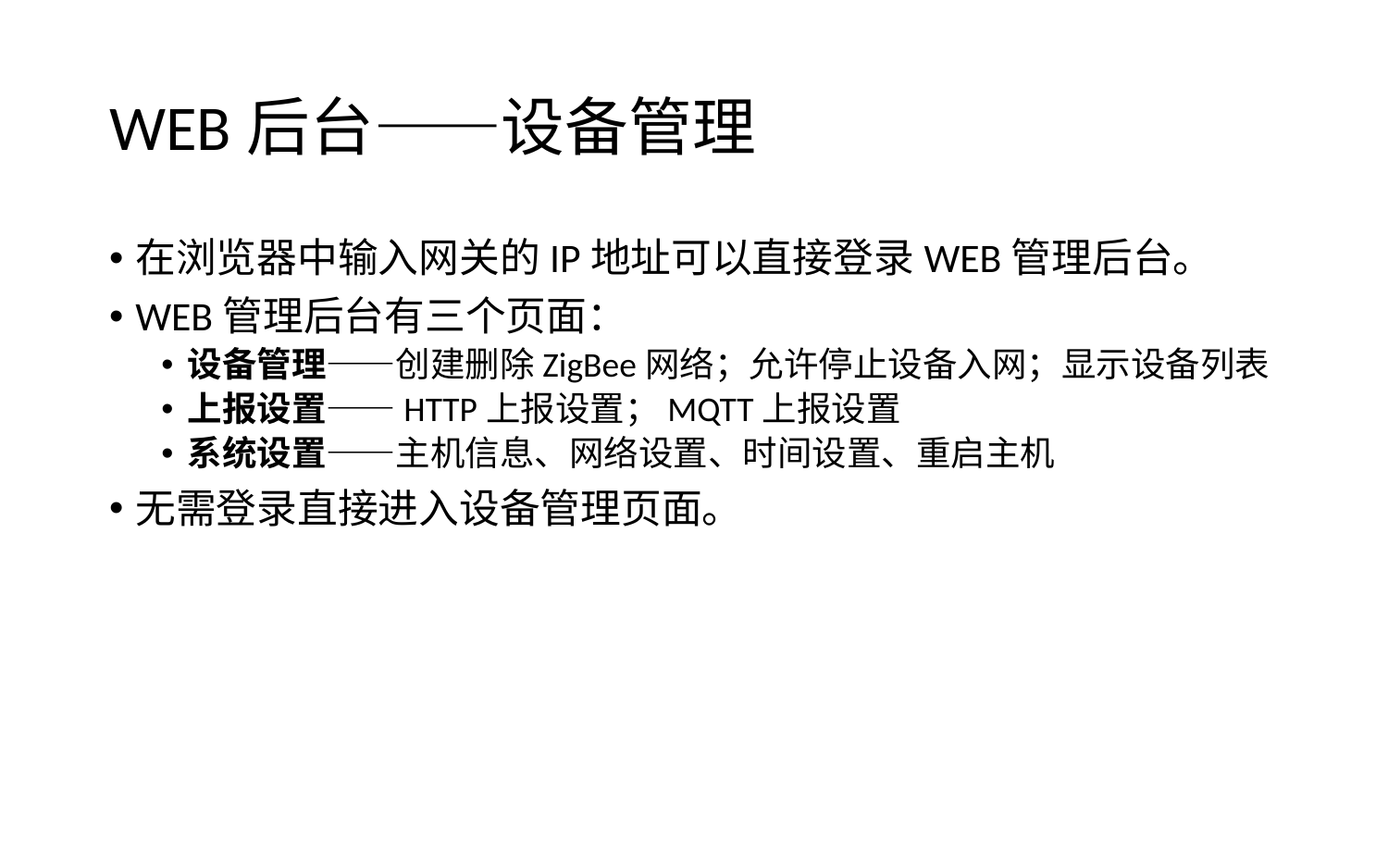

# WEB后台——设备管理
在浏览器中输入网关的IP地址可以直接登录WEB管理后台。
WEB管理后台有三个页面：
设备管理——创建删除ZigBee网络；允许停止设备入网；显示设备列表
上报设置——HTTP上报设置；MQTT上报设置
系统设置——主机信息、网络设置、时间设置、重启主机
无需登录直接进入设备管理页面。